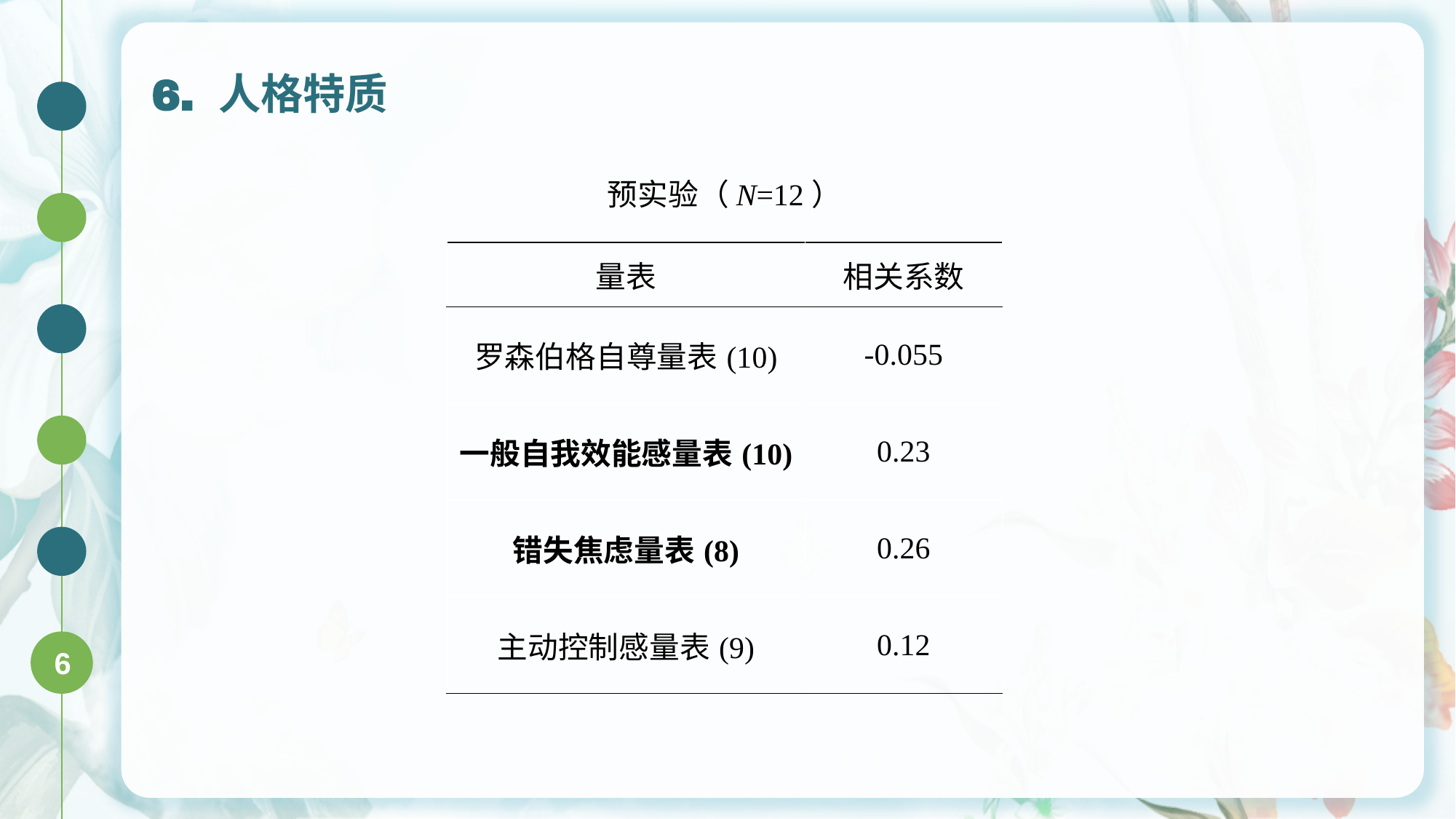

# 6. 人格特质
1
预实验（N=12）
2
| 量表 | 相关系数 |
| --- | --- |
| 罗森伯格自尊量表(10) | -0.055 |
| 一般自我效能感量表(10) | 0.23 |
| 错失焦虑量表(8) | 0.26 |
| 主动控制感量表(9) | 0.12 |
3
4
5
6